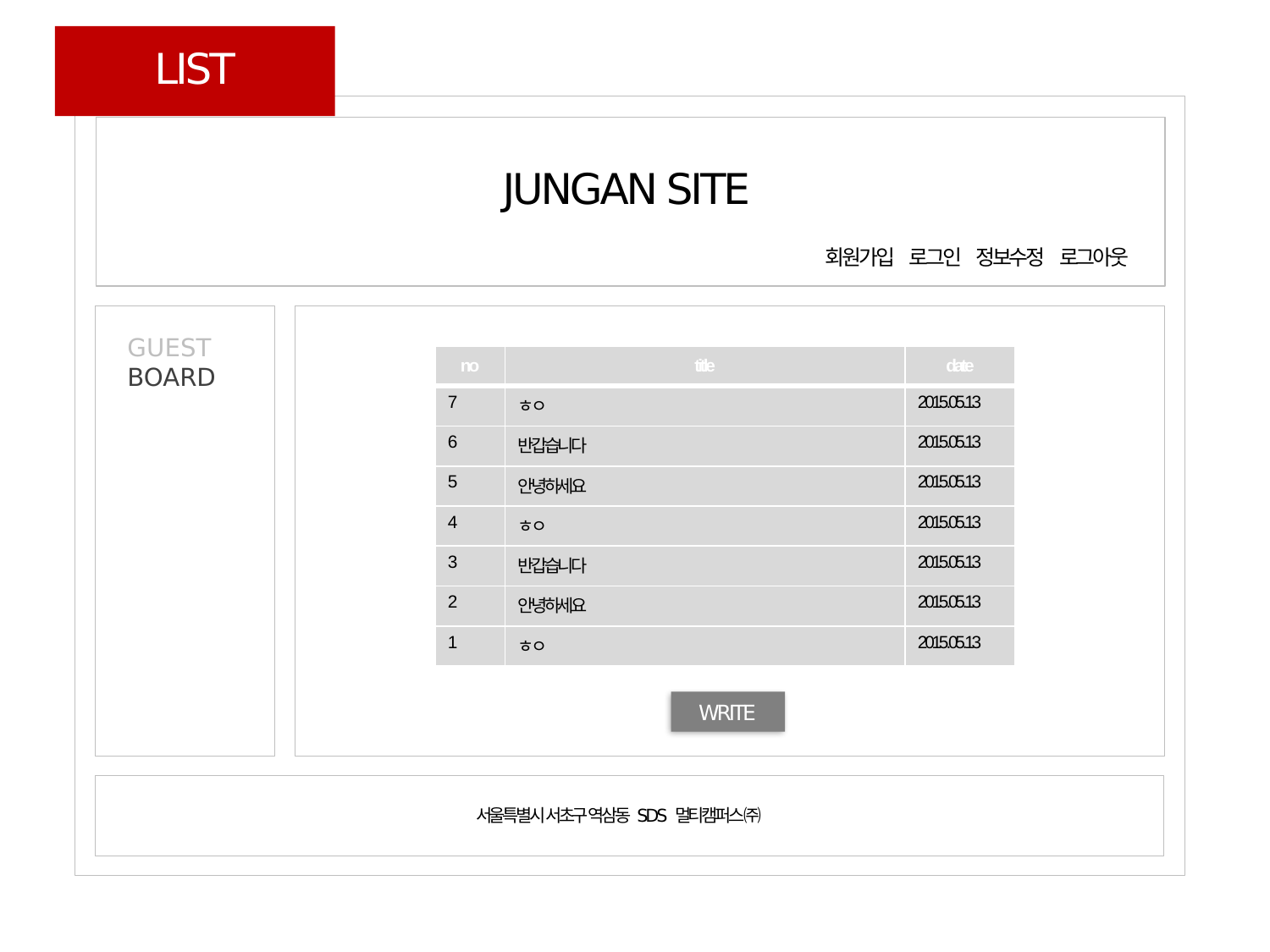

LIST

JUNGAN SITE
회원가입     로그인     정보수정     로그아웃

GUEST
BOARD

| no | title | date |
| --- | --- | --- |
| 7 | ㅎㅇ | 2015.05.13 |
| 6 | 반갑습니다 | 2015.05.13 |
| 5 | 안녕하세요 | 2015.05.13 |
| 4 | ㅎㅇ | 2015.05.13 |
| 3 | 반갑습니다 | 2015.05.13 |
| 2 | 안녕하세요 | 2015.05.13 |
| 1 | ㅎㅇ | 2015.05.13 |

WRITE

서울특별시 서초구 역삼동 SDS 멀티캠퍼스 ㈜